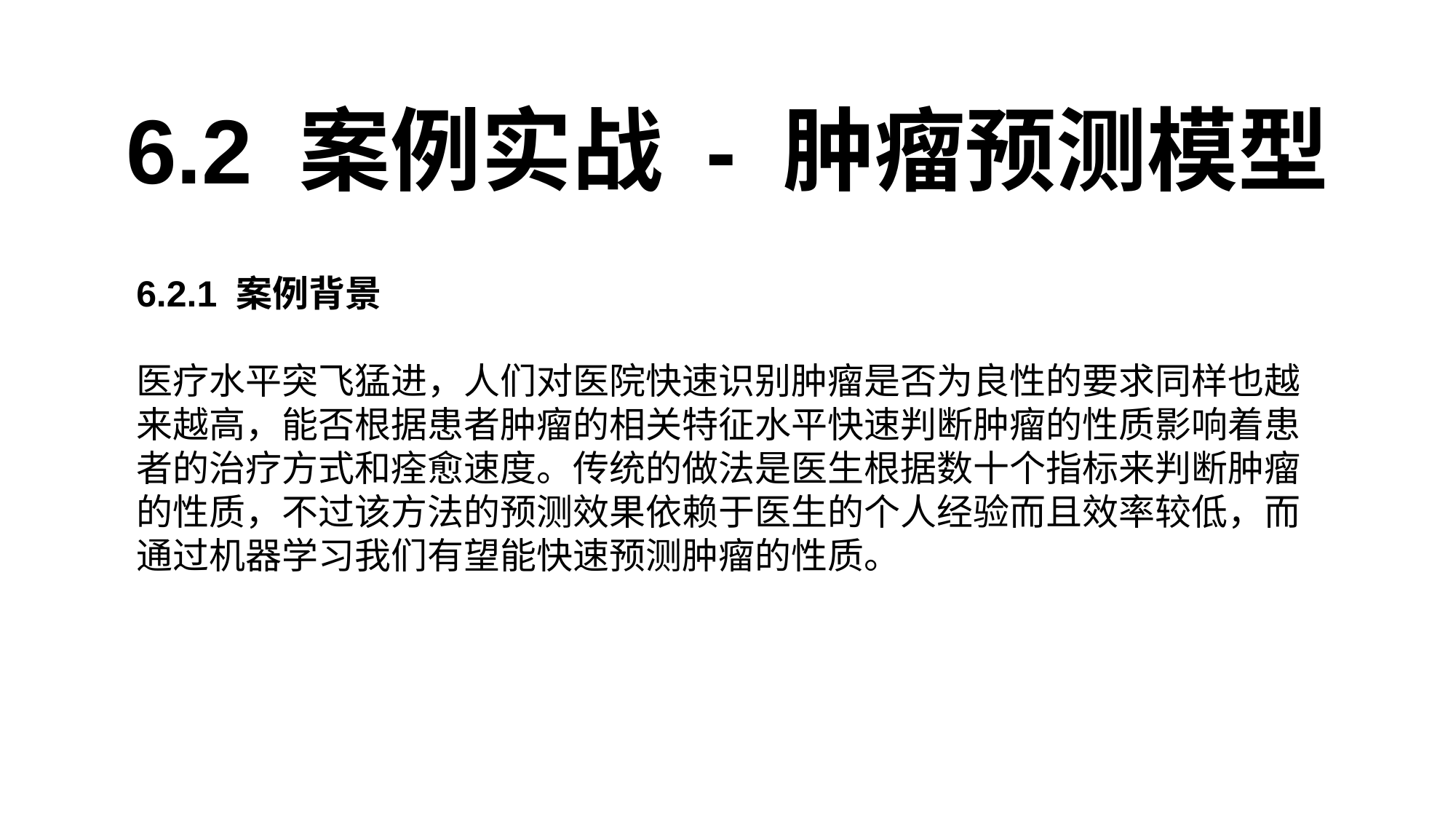

6.2 案例实战 - 肿瘤预测模型
6.2.1 案例背景

医疗水平突飞猛进，人们对医院快速识别肿瘤是否为良性的要求同样也越来越高，能否根据患者肿瘤的相关特征水平快速判断肿瘤的性质影响着患者的治疗方式和痊愈速度。传统的做法是医生根据数十个指标来判断肿瘤的性质，不过该方法的预测效果依赖于医生的个人经验而且效率较低，而通过机器学习我们有望能快速预测肿瘤的性质。